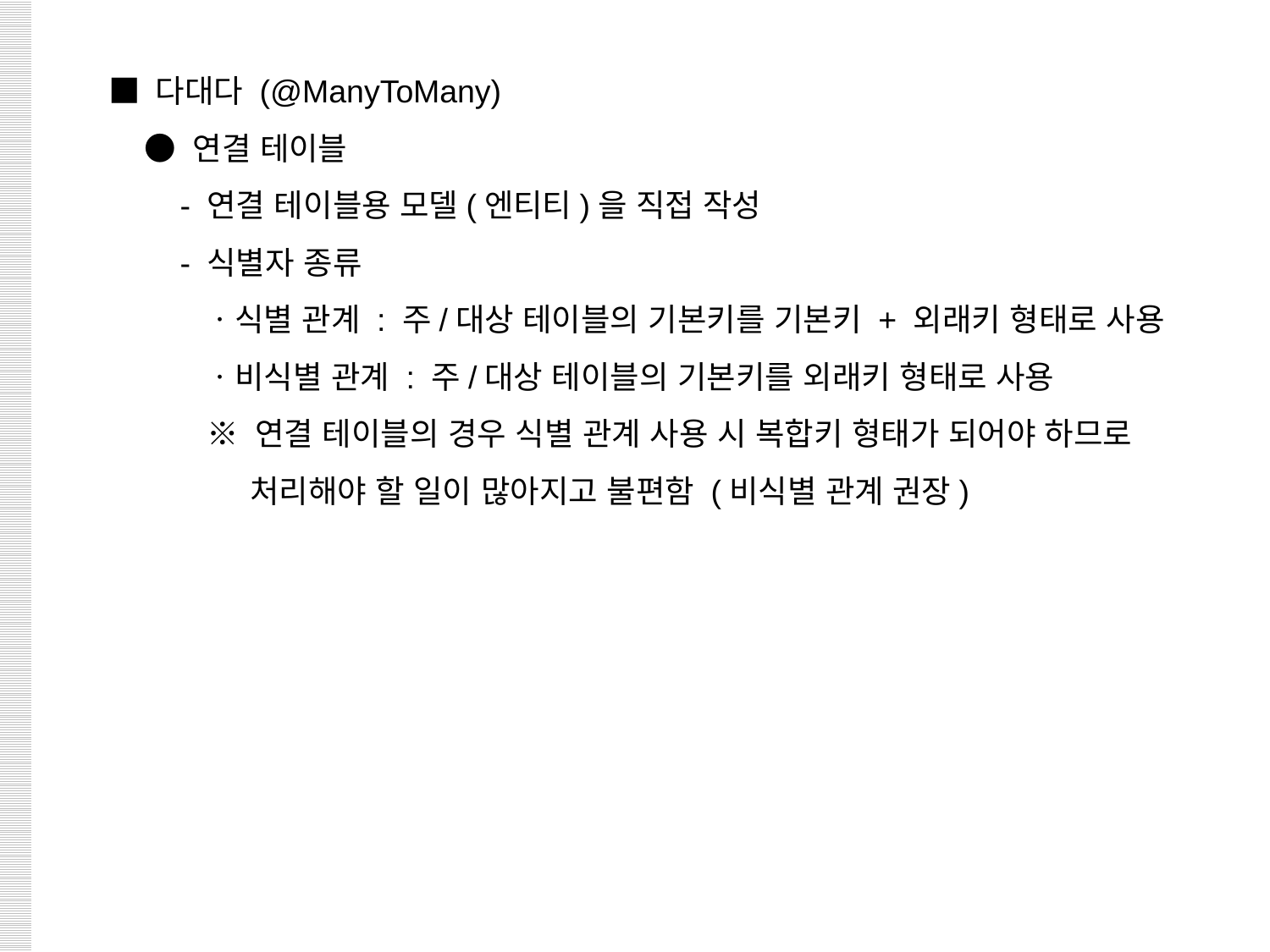

■ 다대다 (@ManyToMany)
    ● 연결 테이블
        - 연결 테이블용 모델(엔티티)을 직접 작성
        - 식별자 종류
          ㆍ식별 관계 : 주/대상 테이블의 기본키를 기본키 + 외래키 형태로 사용
          ㆍ비식별 관계 : 주/대상 테이블의 기본키를 외래키 형태로 사용
           ※ 연결 테이블의 경우 식별 관계 사용 시 복합키 형태가 되어야 하므로
               처리해야 할 일이 많아지고 불편함 (비식별 관계 권장)